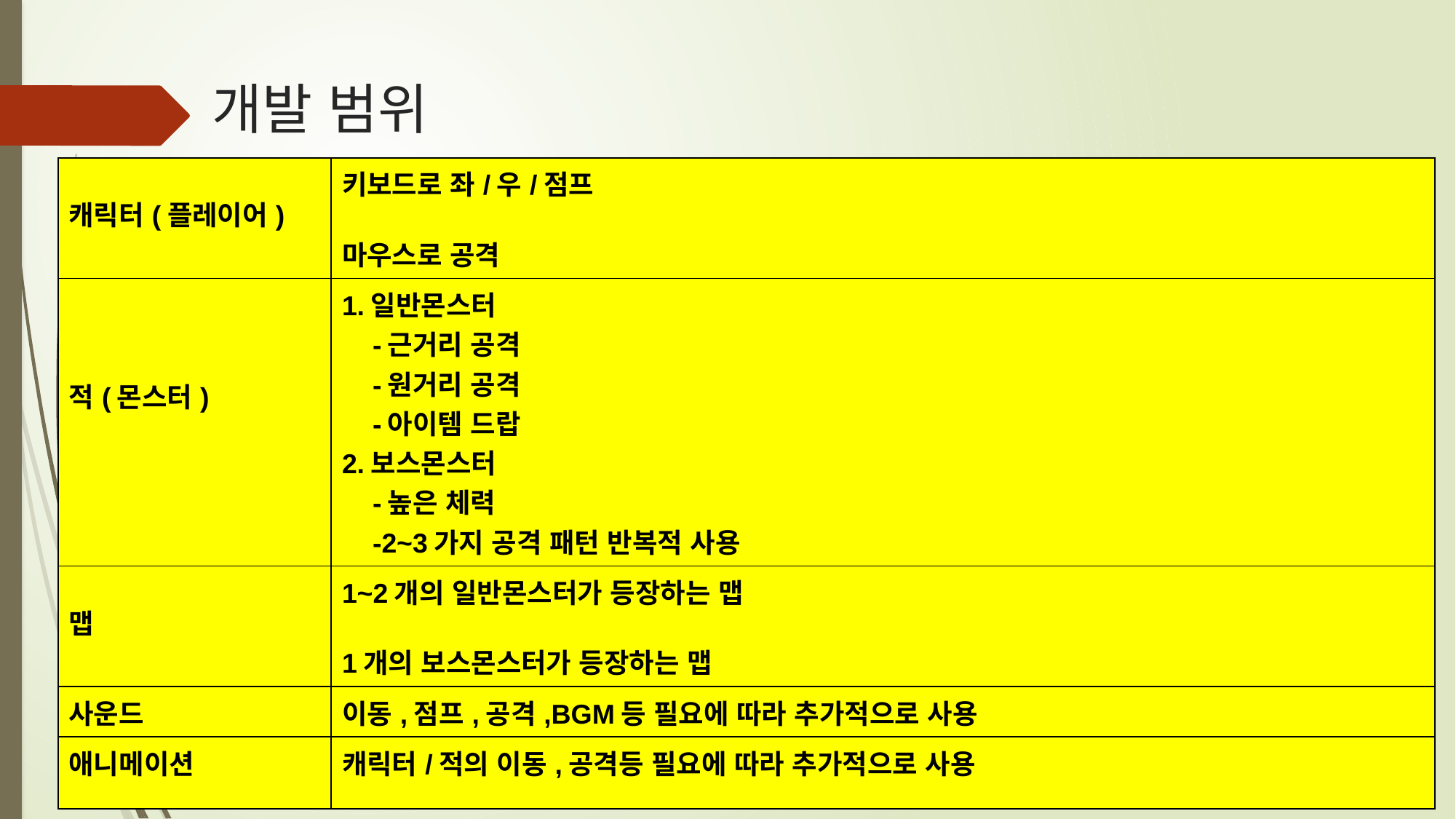

개발 범위
| 캐릭터(플레이어) | 키보드로 좌/우/점프 마우스로 공격 |
| --- | --- |
| 적(몬스터) | 1.일반몬스터 -근거리 공격 -원거리 공격 -아이템 드랍 2.보스몬스터 -높은 체력 -2~3가지 공격 패턴 반복적 사용 |
| 맵 | 1~2개의 일반몬스터가 등장하는 맵 1개의 보스몬스터가 등장하는 맵 |
| 사운드 | 이동,점프,공격,BGM등 필요에 따라 추가적으로 사용 |
| 애니메이션 | 캐릭터/적의 이동,공격등 필요에 따라 추가적으로 사용 |